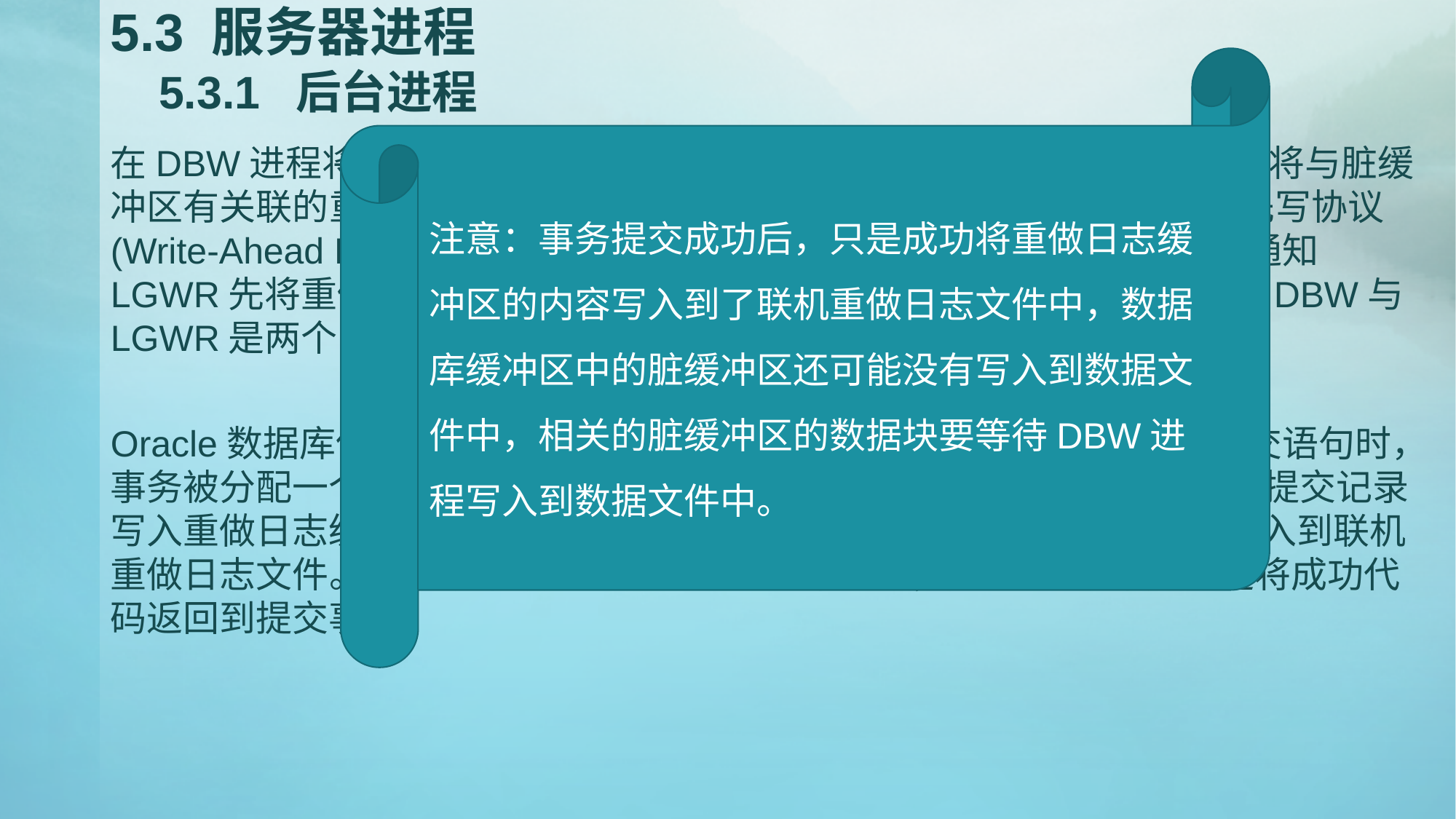

# 5.3 服务器进程 5.3.1  后台进程
注意：事务提交成功后，只是成功将重做日志缓冲区的内容写入到了联机重做日志文件中，数据库缓冲区中的脏缓冲区还可能没有写入到数据文件中，相关的脏缓冲区的数据块要等待DBW进程写入到数据文件中。
在DBW进程将修改后的数据库缓冲区写入数据文件之前，数据库必须先将与脏缓冲区有关联的重做日志缓冲区记录写入到联机重做日志文件中，这称为先写协议(Write-Ahead Protocol)。如果DBW发现一些重做记录还没有写，它将通知LGWR先将重做记录写入磁盘，并等待LGWR写入磁盘完成。这就是说DBW与LGWR是两个同步的进程。

Oracle数据库使用快速提交机制来提高提交事务的性能。当用户执行提交语句时，事务被分配一个系统改变号SCN(System Change Number)。LGWR将提交记录写入重做日志缓冲区，并立即将事务的重做日志记录连同提交的SCN写入到联机重做日志文件。尽管数据缓冲区尚未写入数据文件，Oracle数据库还是将成功代码返回到提交事务。